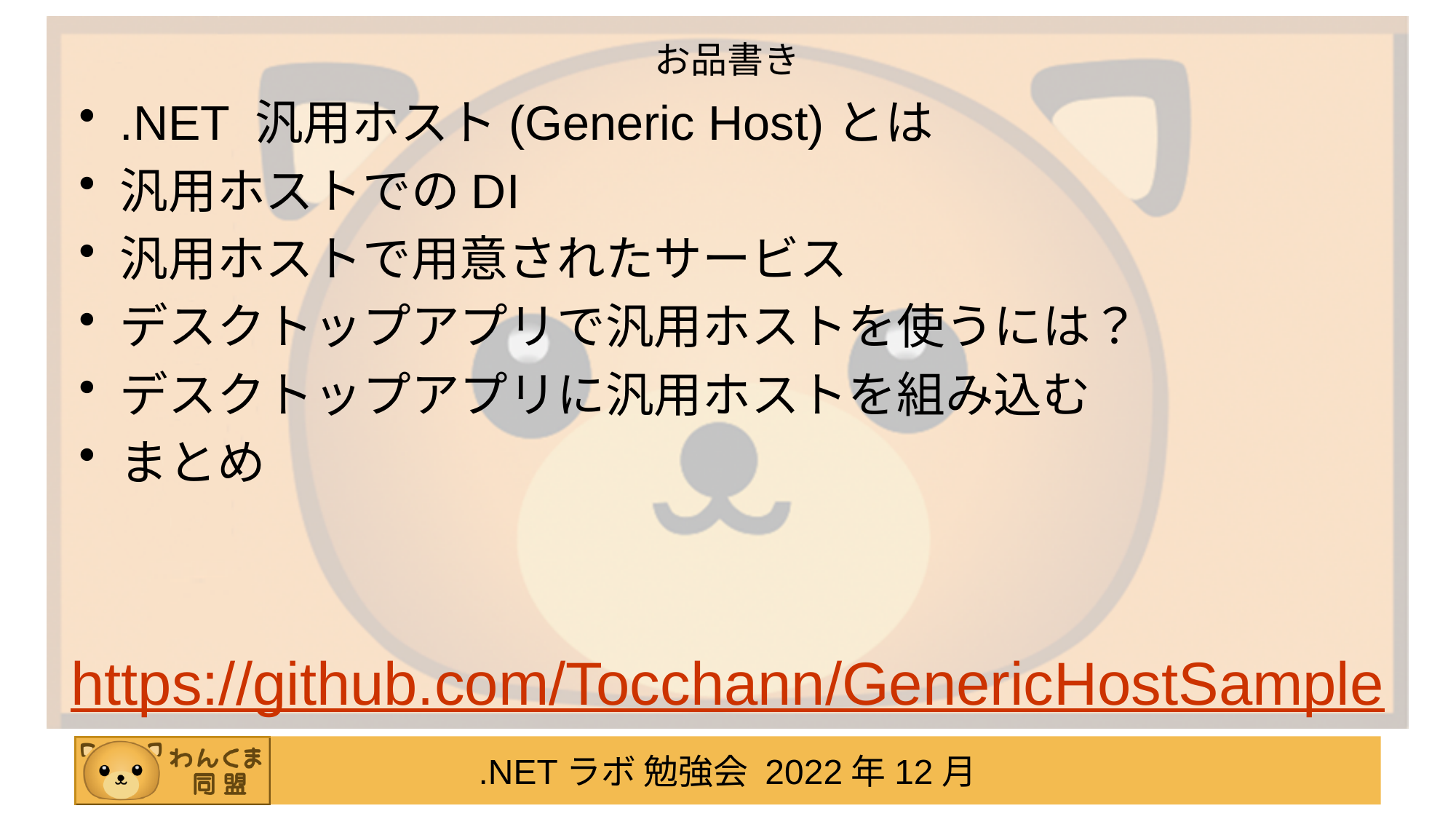

# お品書き
.NET 汎用ホスト(Generic Host)とは
汎用ホストでのDI
汎用ホストで用意されたサービス
デスクトップアプリで汎用ホストを使うには？
デスクトップアプリに汎用ホストを組み込む
まとめ
https://github.com/Tocchann/GenericHostSample